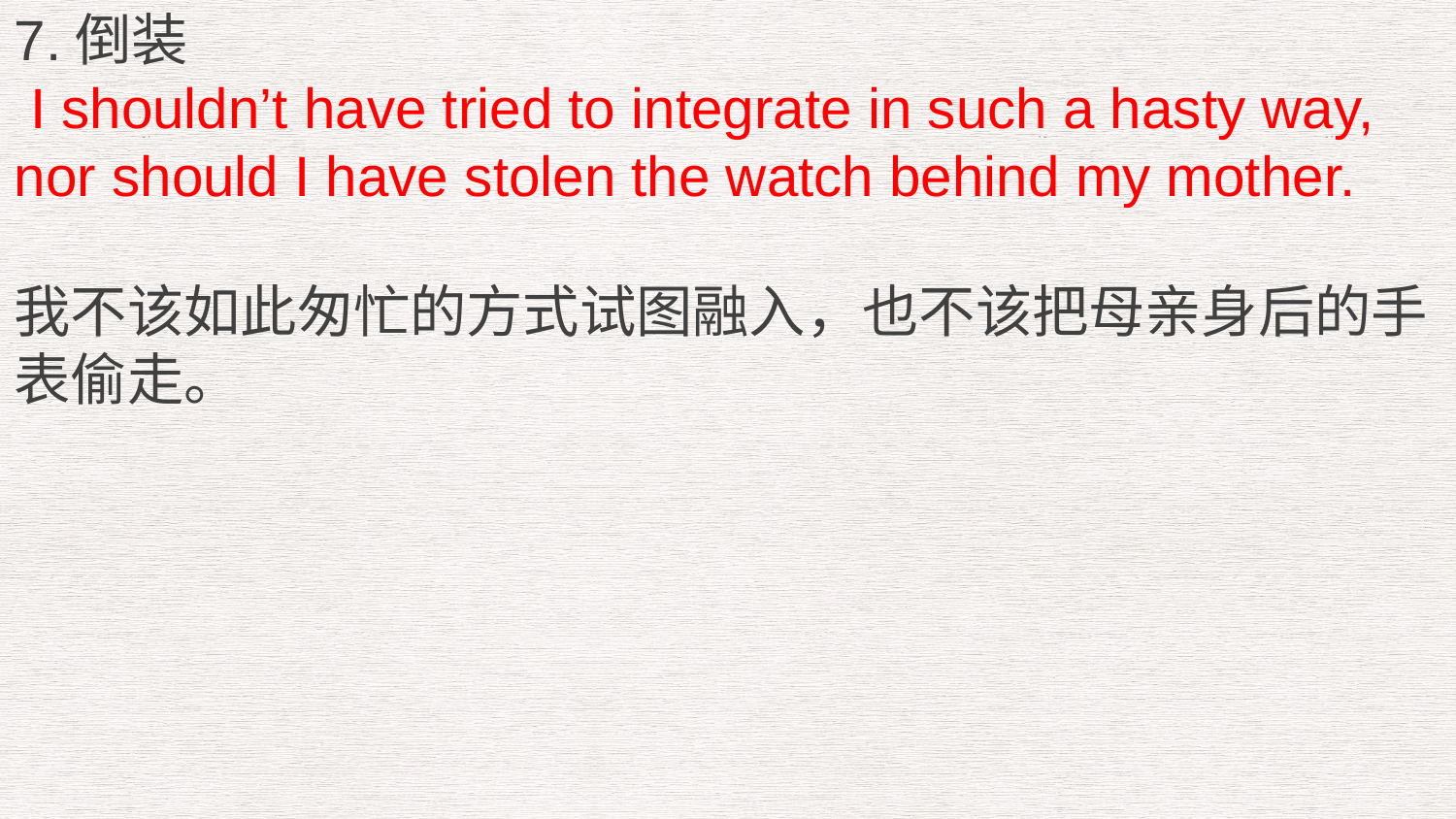

7.倒装
 I shouldn’t have tried to integrate in such a hasty way, nor should I have stolen the watch behind my mother.

我不该如此匆忙的方式试图融入，也不该把母亲身后的手表偷走。